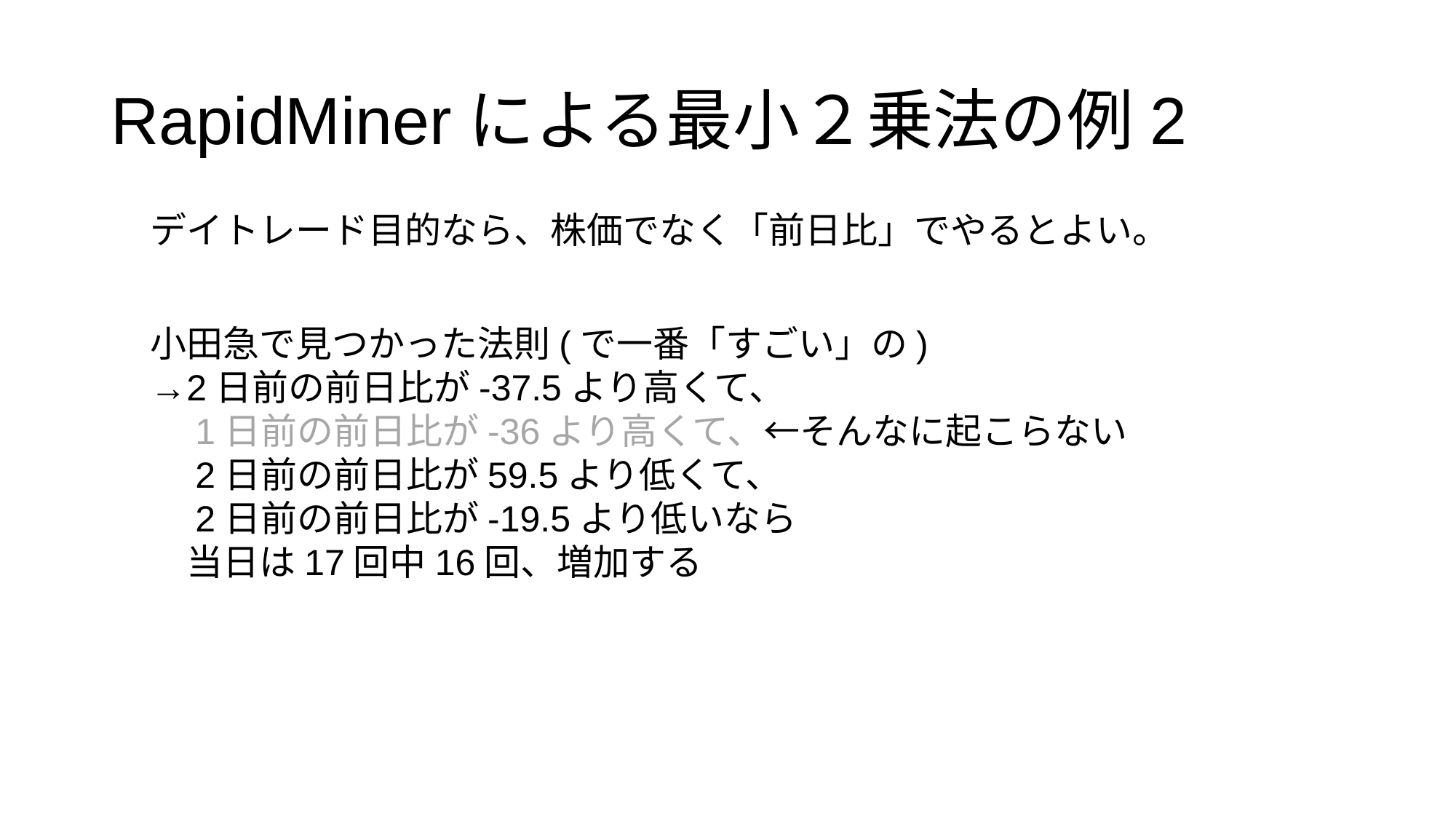

# RapidMinerによる最小２乗法の例2
デイトレード目的なら、株価でなく「前日比」でやるとよい。
小田急で見つかった法則(で一番「すごい」の)
→2日前の前日比が-37.5より高くて、
　1日前の前日比が-36より高くて、←そんなに起こらない
　2日前の前日比が59.5より低くて、
　2日前の前日比が-19.5より低いなら
　当日は17回中16回、増加する